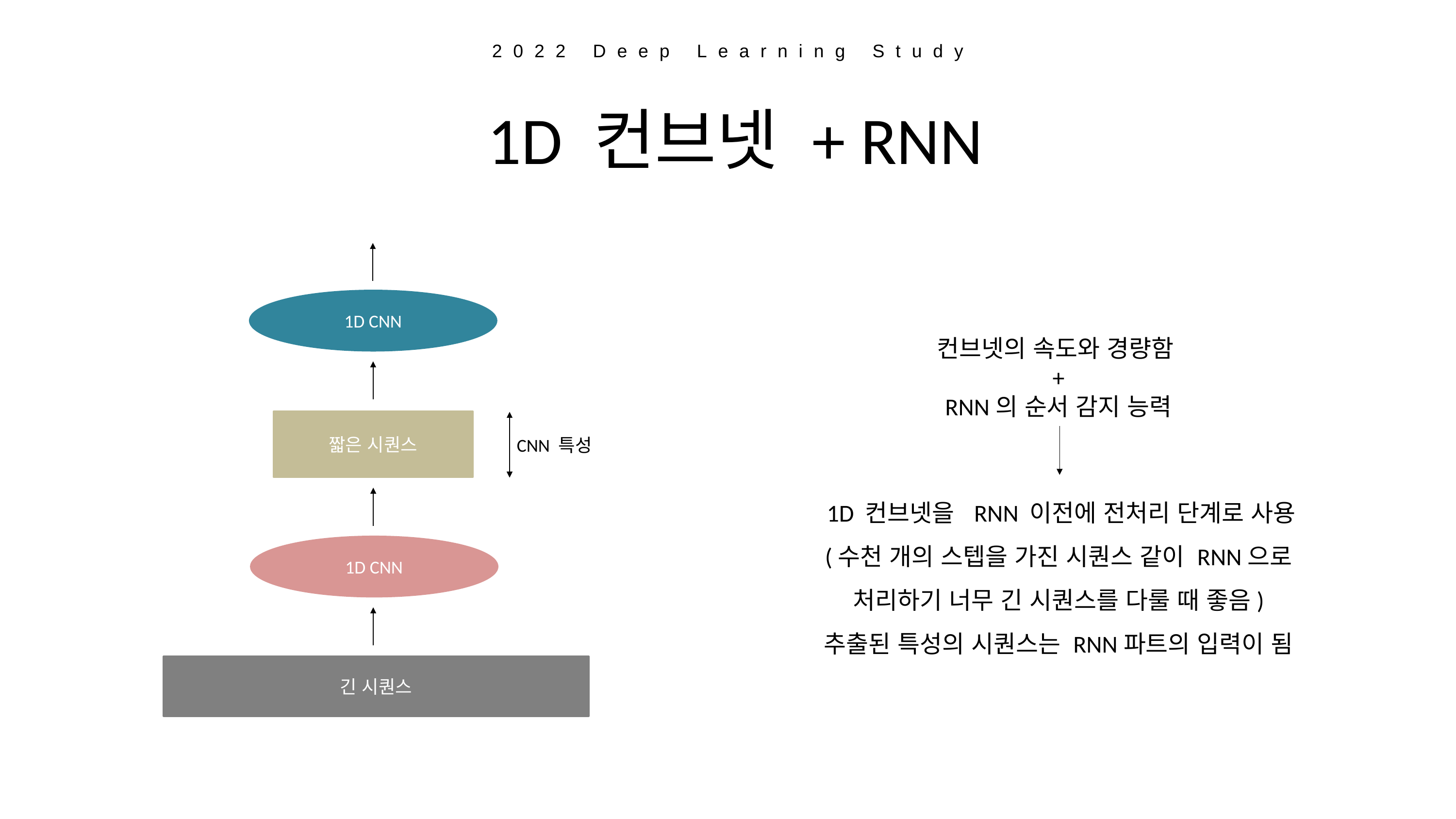

2022 Deep Learning Study
 1D 컨브넷 + RNN
1D CNN
짧은 시퀀스
1D CNN
긴 시퀀스
CNN 특성
컨브넷의 속도와 경량함
+
RNN의 순서 감지 능력

 1D 컨브넷을  RNN 이전에 전처리 단계로 사용
(수천 개의 스텝을 가진 시퀀스 같이 RNN으로 처리하기 너무 긴 시퀀스를 다룰 때 좋음)
추출된 특성의 시퀀스는 RNN파트의 입력이 됨